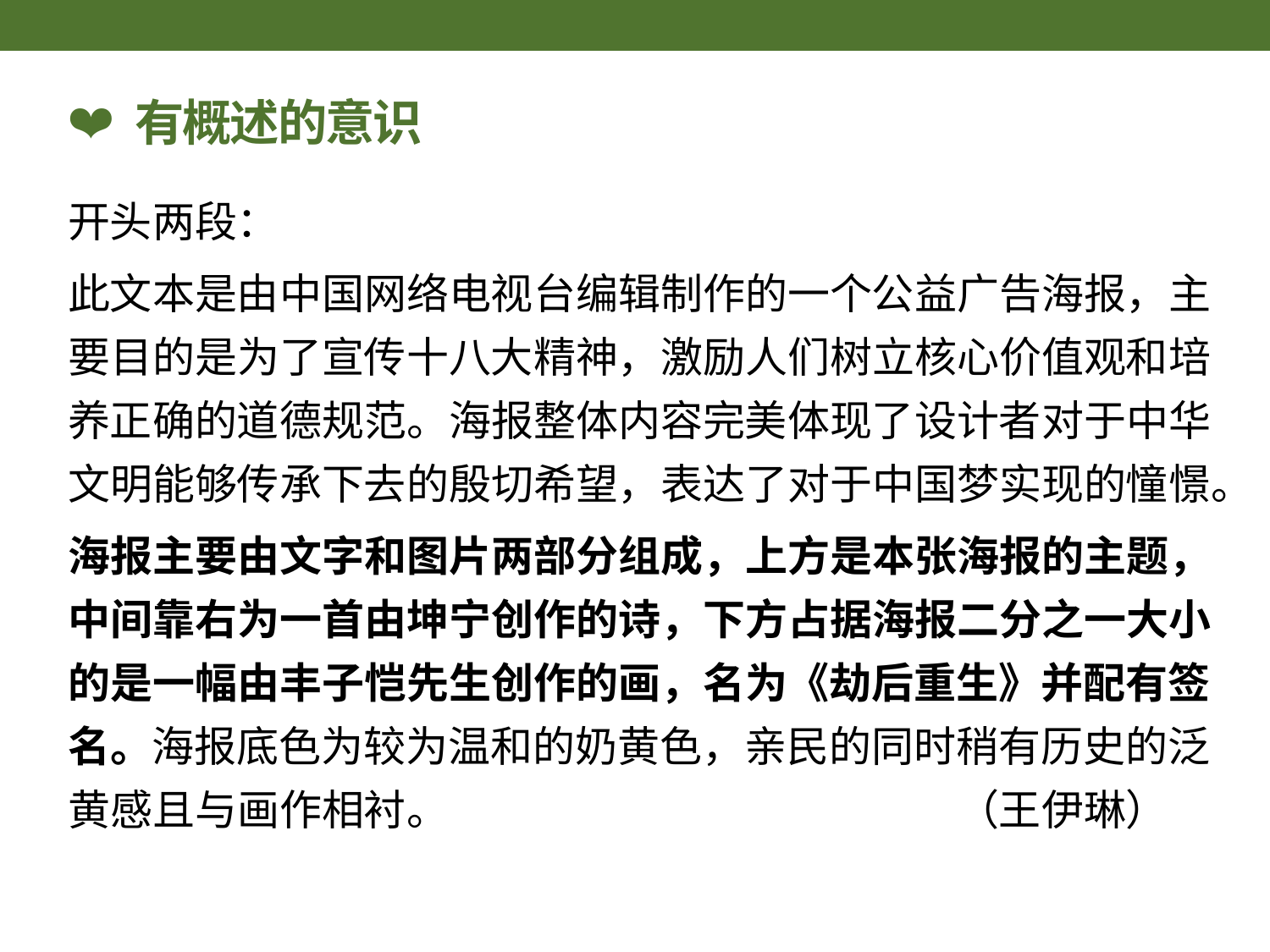

# ❤ 有概述的意识
开头两段：
此文本是由中国网络电视台编辑制作的一个公益广告海报，主要目的是为了宣传十八大精神，激励人们树立核心价值观和培养正确的道德规范。海报整体内容完美体现了设计者对于中华文明能够传承下去的殷切希望，表达了对于中国梦实现的憧憬。
海报主要由文字和图片两部分组成，上方是本张海报的主题，中间靠右为一首由坤宁创作的诗，下方占据海报二分之一大小的是一幅由丰子恺先生创作的画，名为《劫后重生》并配有签名。海报底色为较为温和的奶黄色，亲民的同时稍有历史的泛黄感且与画作相衬。				（王伊琳）